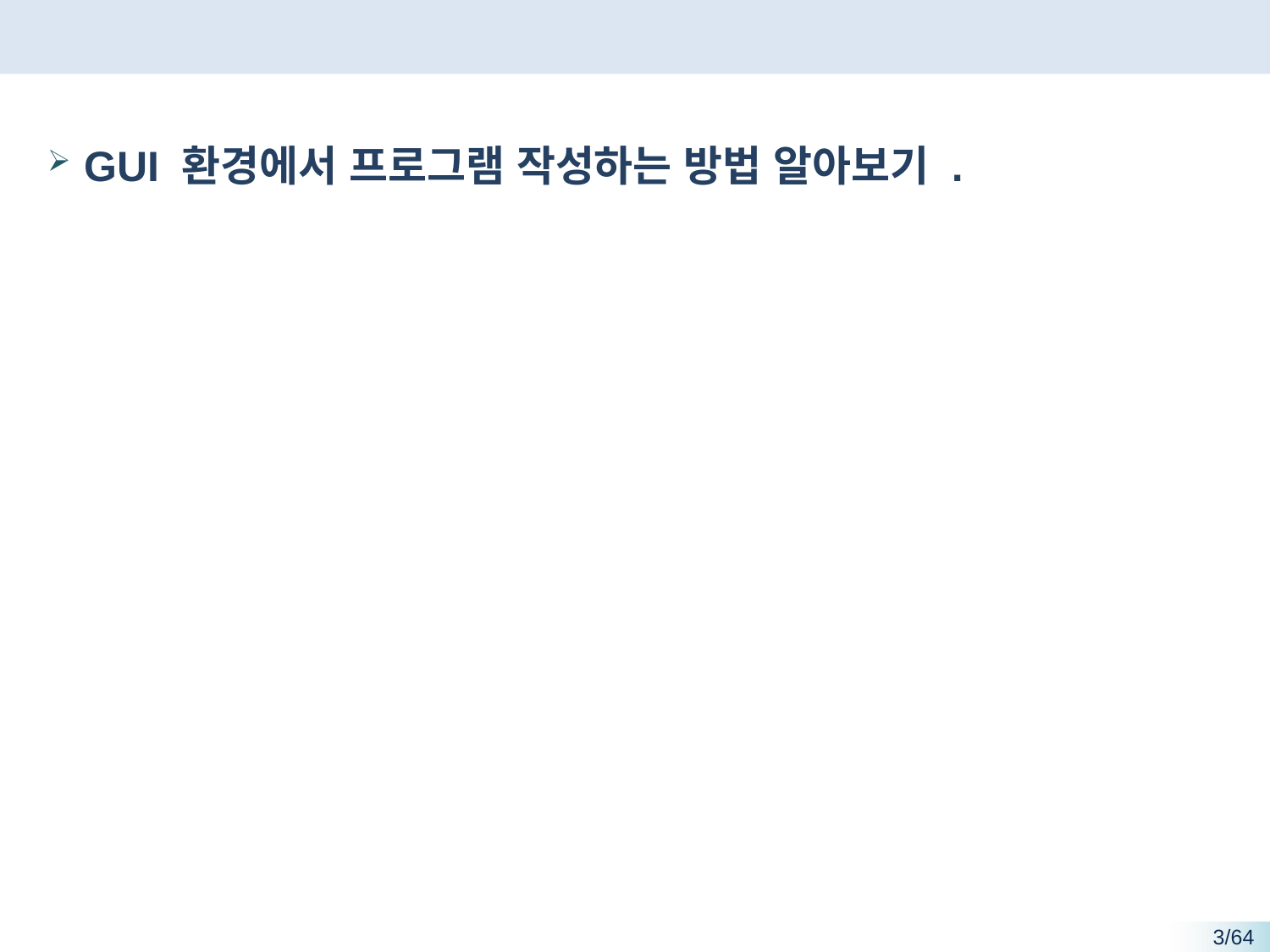

#
GUI 환경에서 프로그램 작성하는 방법 알아보기 .